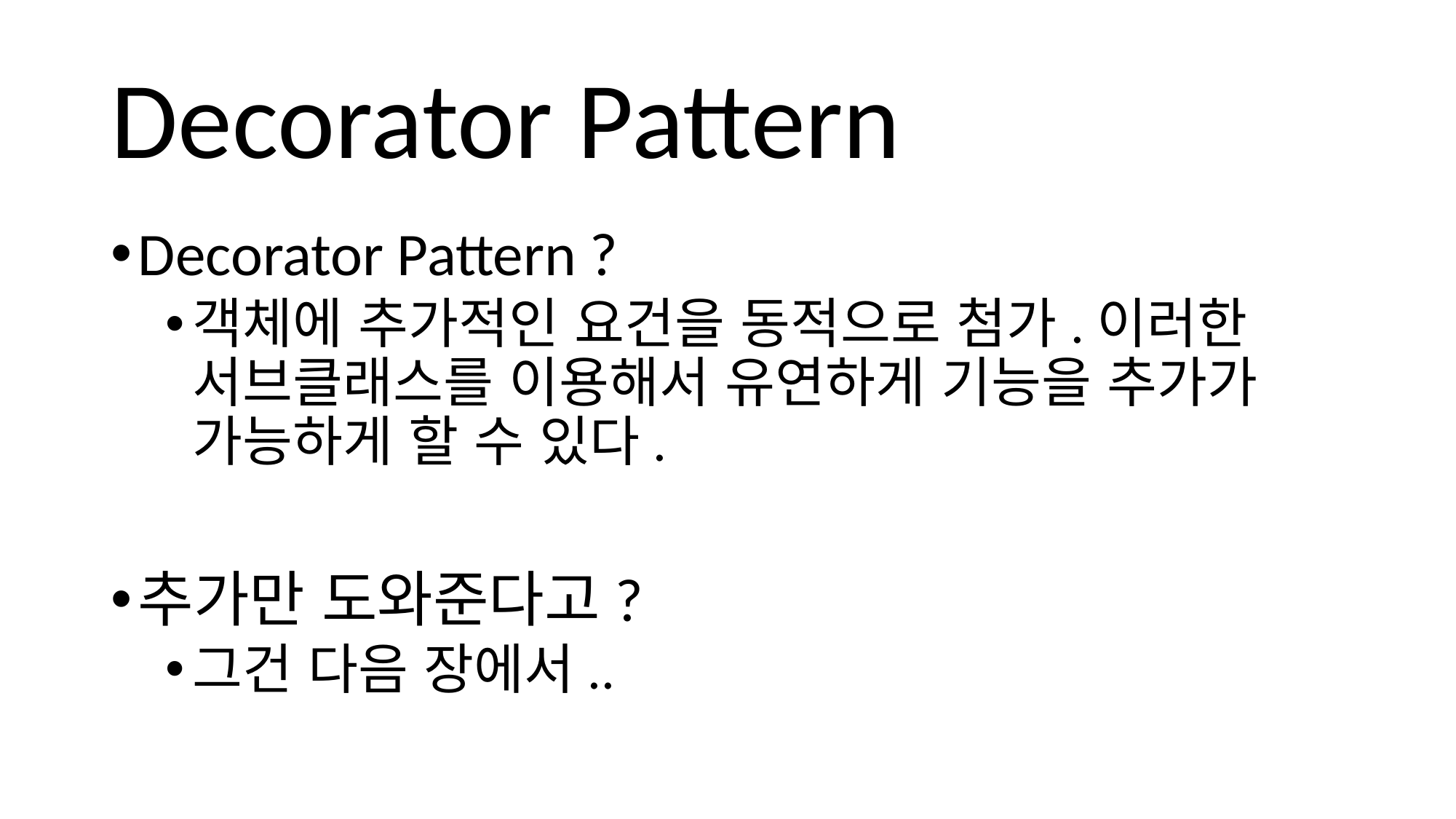

# Decorator Pattern
Decorator Pattern ?
객체에 추가적인 요건을 동적으로 첨가.이러한 서브클래스를 이용해서 유연하게 기능을 추가가 가능하게 할 수 있다.

추가만 도와준다고?
그건 다음 장에서..